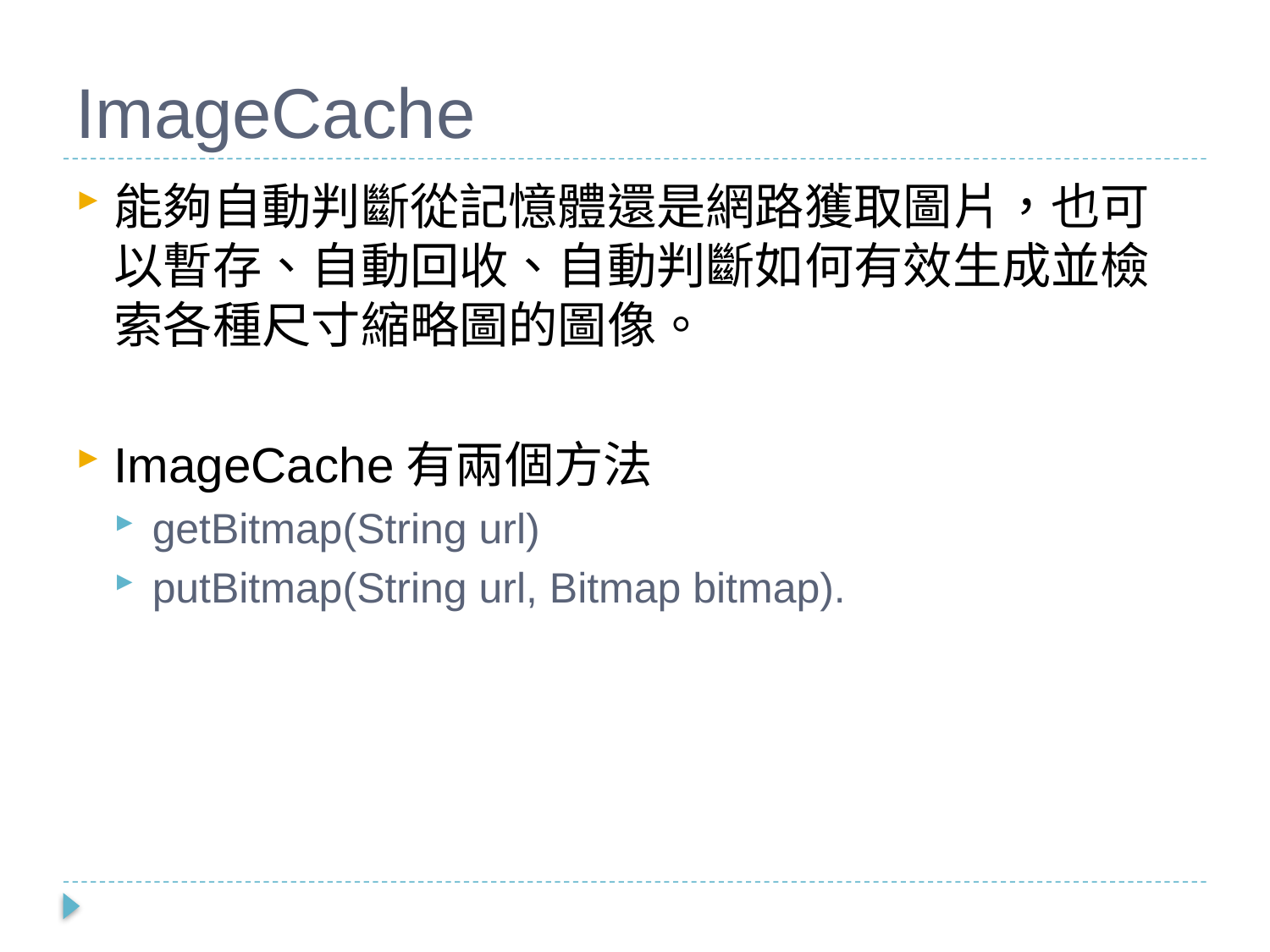

# ImageCache
能夠自動判斷從記憶體還是網路獲取圖片，也可以暫存、自動回收、自動判斷如何有效生成並檢索各種尺寸縮略圖的圖像。

ImageCache有兩個方法
getBitmap(String url)
putBitmap(String url, Bitmap bitmap).